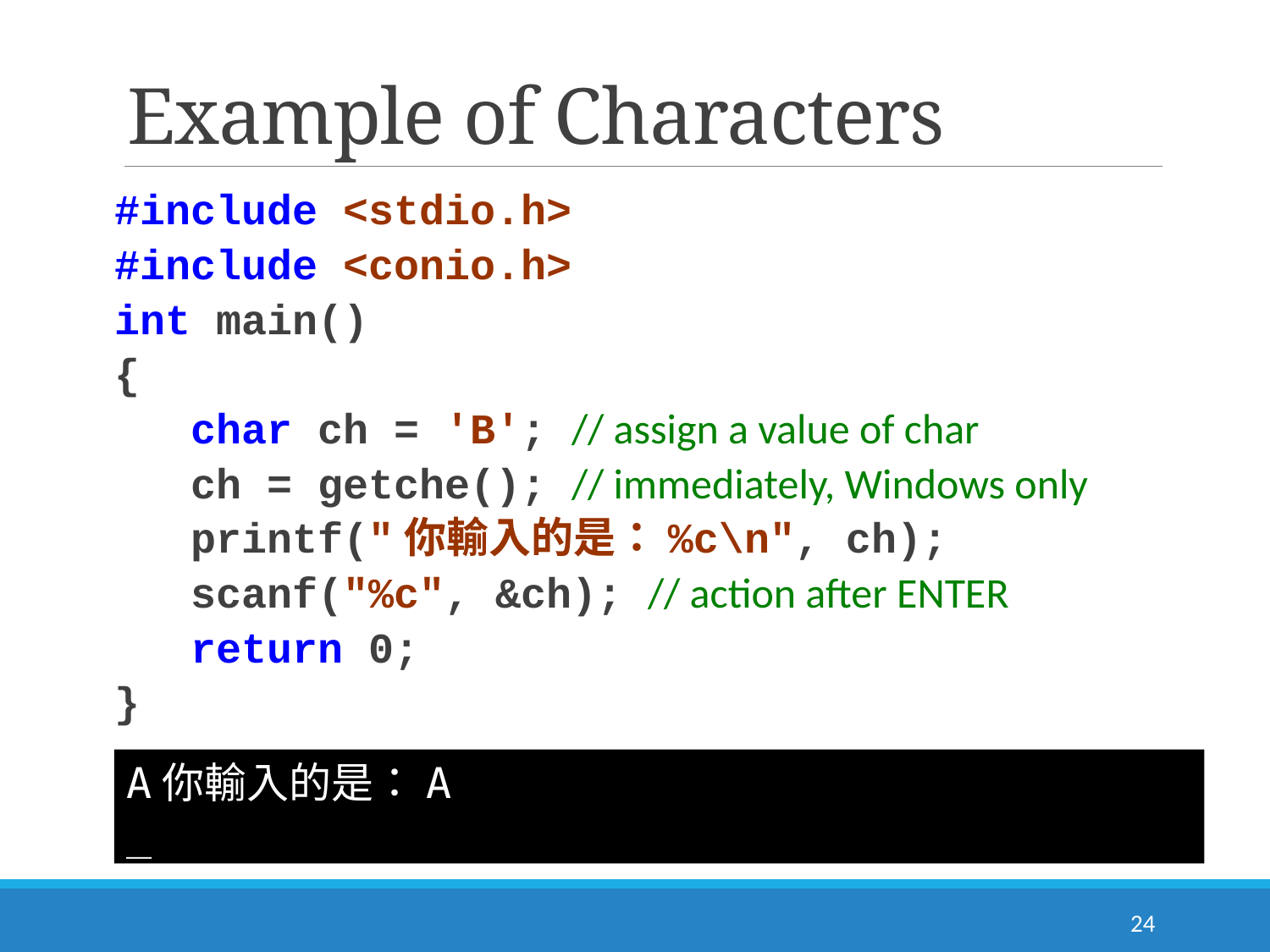

# Example of Characters
#include <stdio.h>
#include <conio.h>
int main()
{
   char ch = 'B'; // assign a value of char
   ch = getche(); // immediately, Windows only
   printf("你輸入的是：%c\n", ch);
   scanf("%c", &ch); // action after ENTER
   return 0;
}
A你輸入的是：A
_
24